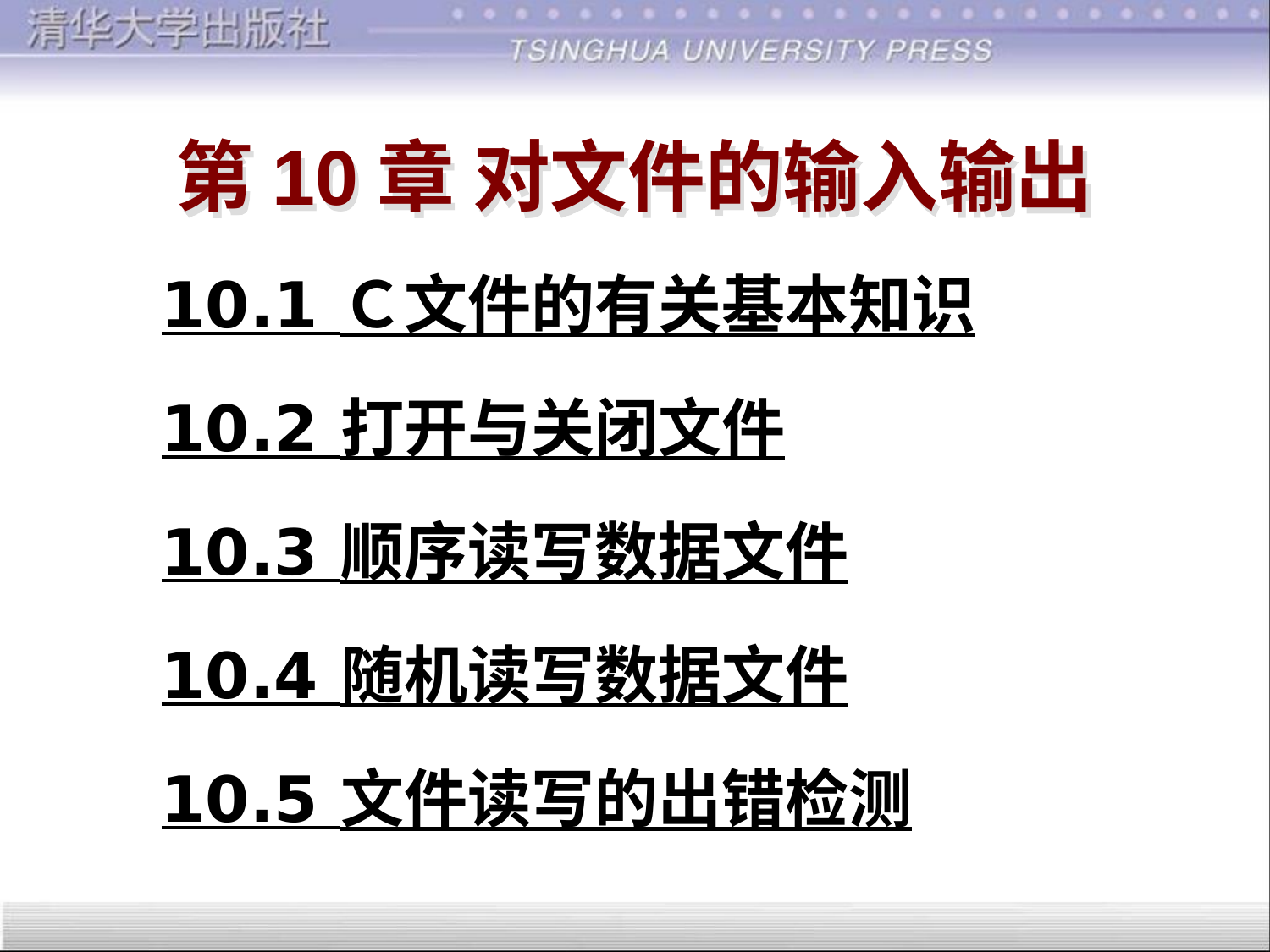

# 第10章 对文件的输入输出
10.1 Ｃ文件的有关基本知识
10.2 打开与关闭文件
10.3 顺序读写数据文件
10.4 随机读写数据文件
10.5 文件读写的出错检测